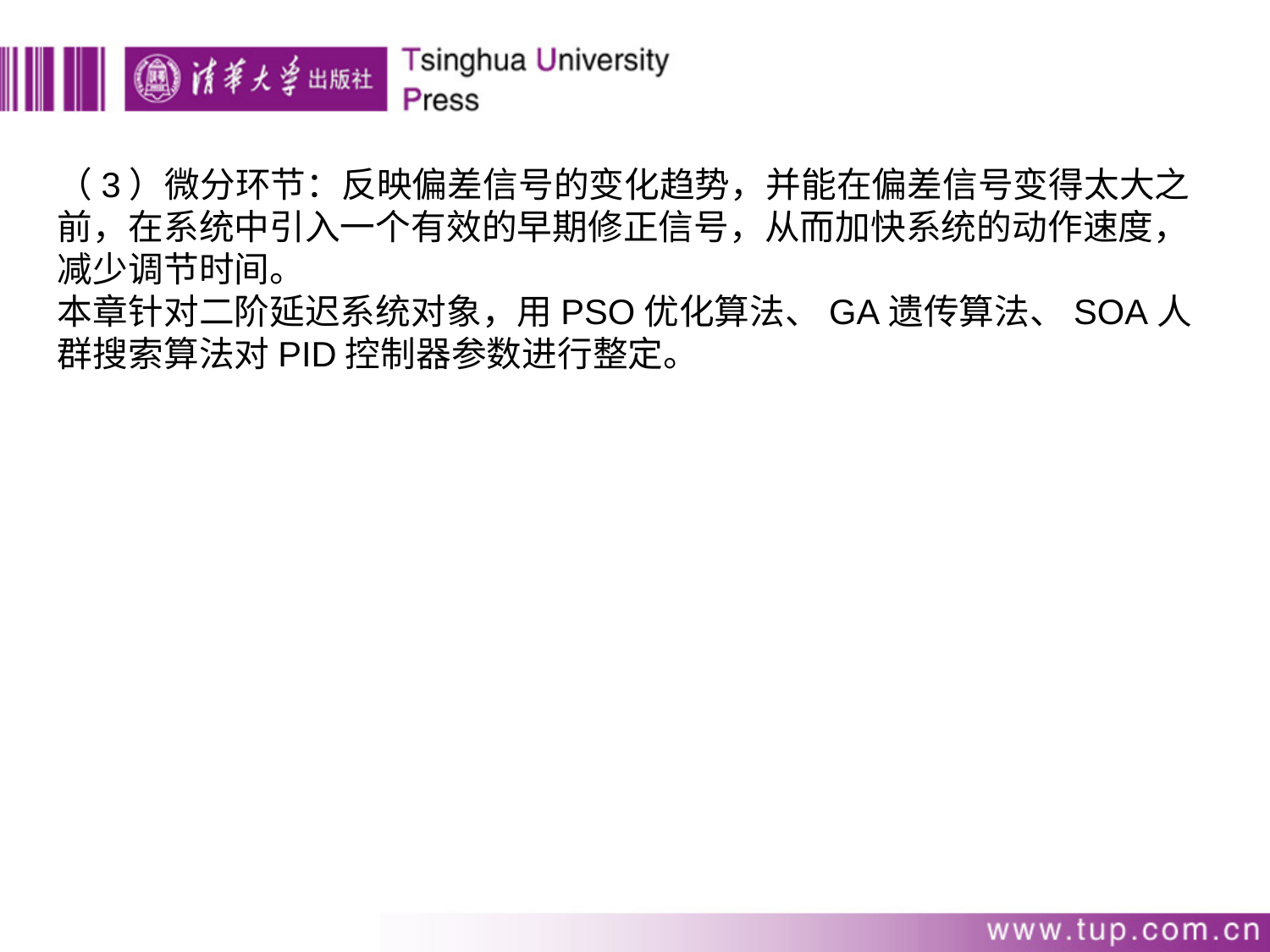

（3）微分环节：反映偏差信号的变化趋势，并能在偏差信号变得太大之前，在系统中引入一个有效的早期修正信号，从而加快系统的动作速度，减少调节时间。
本章针对二阶延迟系统对象，用PSO优化算法、GA遗传算法、SOA人群搜索算法对PID控制器参数进行整定。